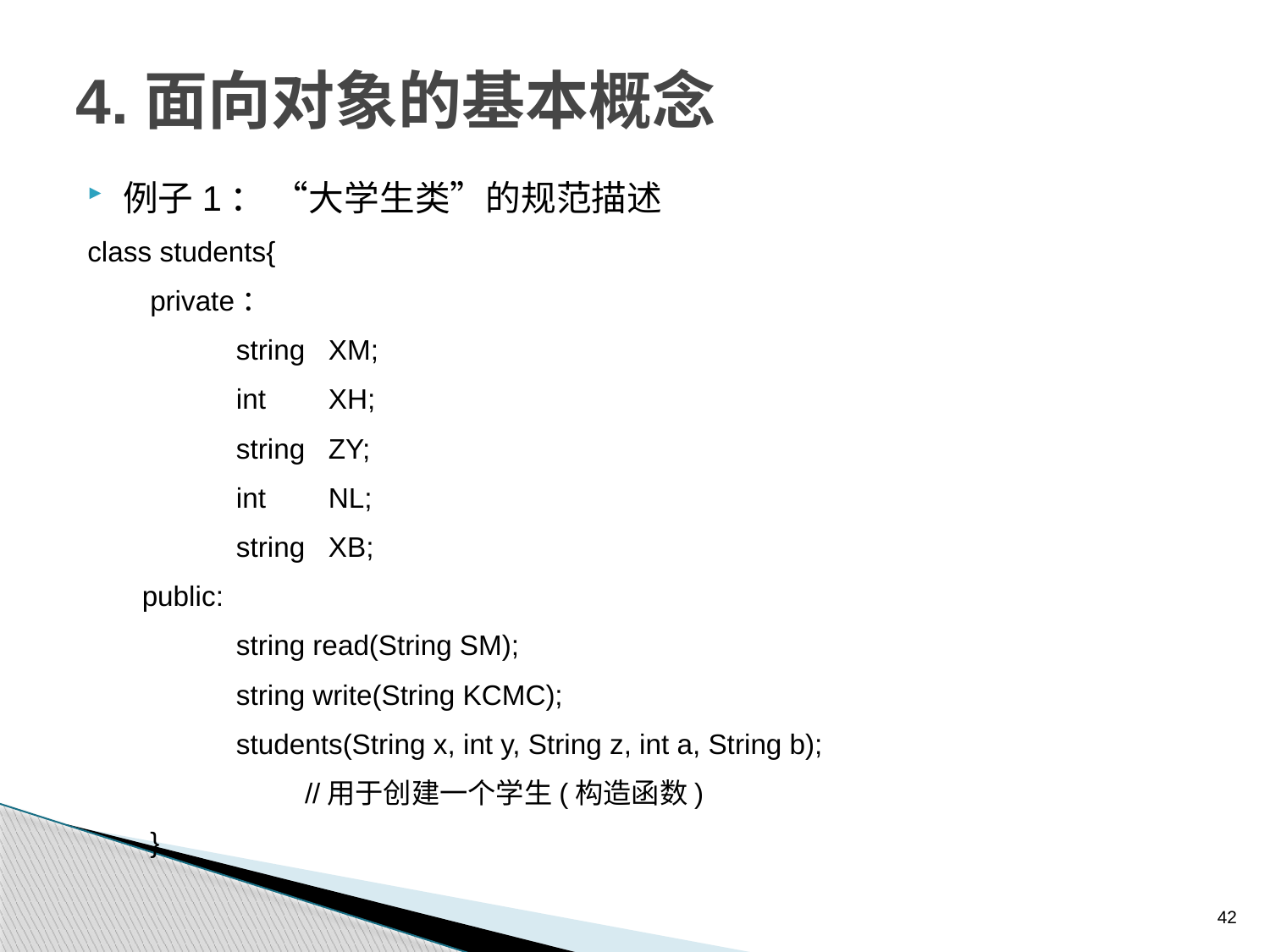

# 4.面向对象的基本概念
例子1： “大学生类”的规范描述
class students{
        private：
                   string   XM;
                   int        XH;
                   string   ZY;
                   int        NL;
                   string   XB;
       public:
                   string read(String SM);
                   string write(String KCMC);
                   students(String x, int y, String z, int a, String b);
		       //用于创建一个学生(构造函数)
        }

42